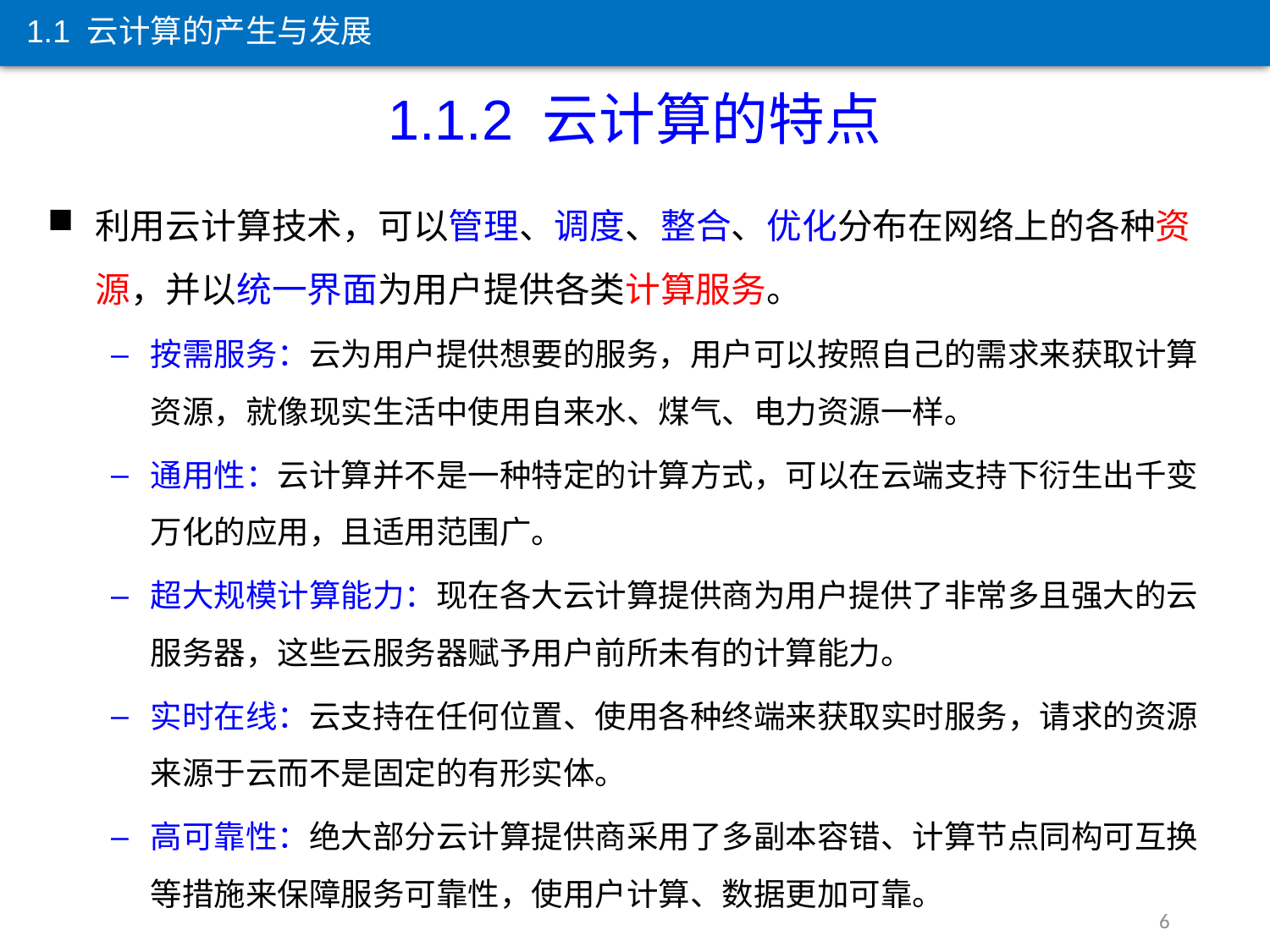

1.1 云计算的产生与发展
1.1.2 云计算的特点
利用云计算技术，可以管理、调度、整合、优化分布在网络上的各种资源，并以统一界面为用户提供各类计算服务。
按需服务：云为用户提供想要的服务，用户可以按照自己的需求来获取计算资源，就像现实生活中使用自来水、煤气、电力资源一样。
通用性：云计算并不是一种特定的计算方式，可以在云端支持下衍生出千变万化的应用，且适用范围广。
超大规模计算能力：现在各大云计算提供商为用户提供了非常多且强大的云服务器，这些云服务器赋予用户前所未有的计算能力。
实时在线：云支持在任何位置、使用各种终端来获取实时服务，请求的资源来源于云而不是固定的有形实体。
高可靠性：绝大部分云计算提供商采用了多副本容错、计算节点同构可互换等措施来保障服务可靠性，使用户计算、数据更加可靠。
6